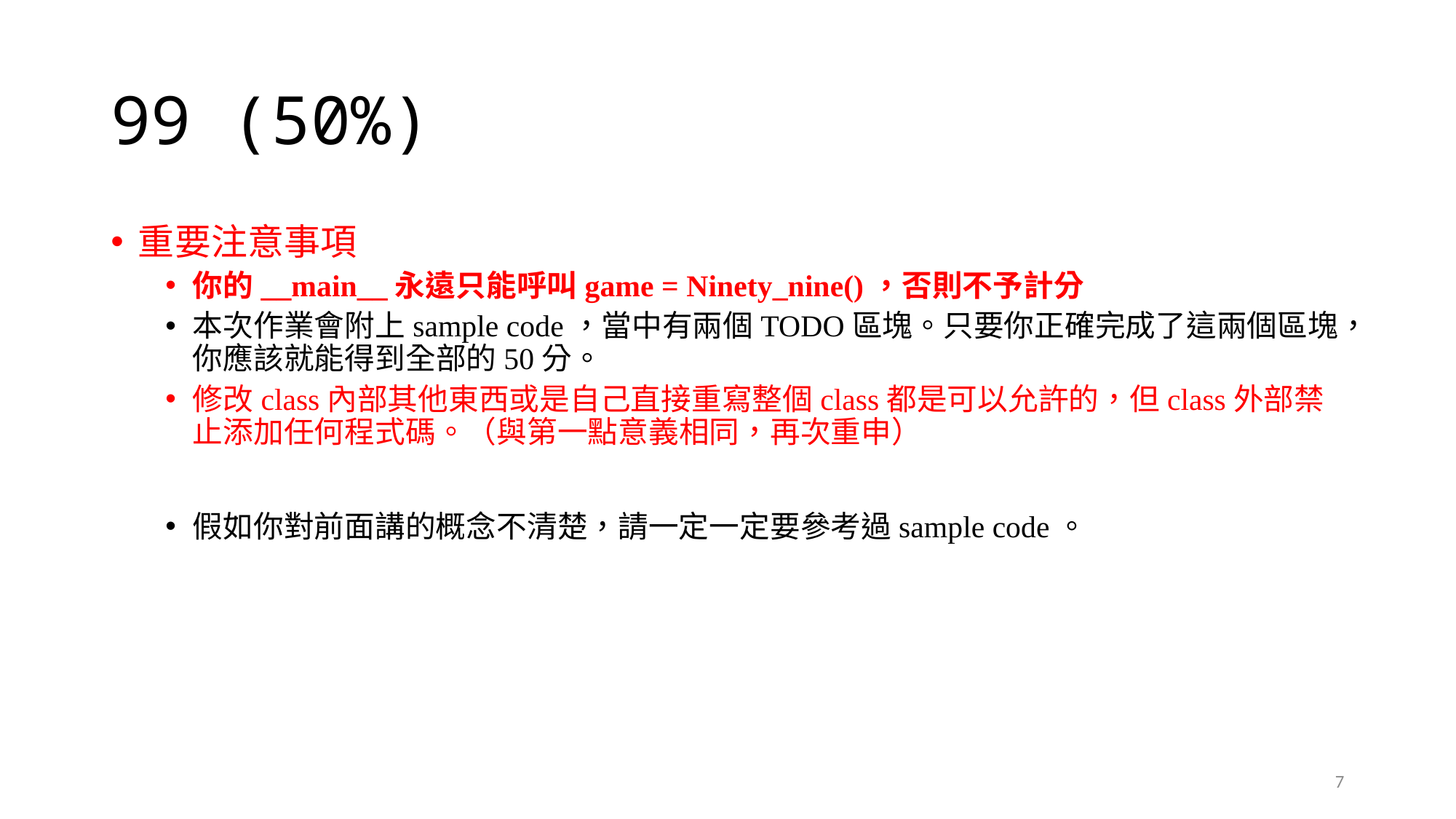

# 99 (50%)
重要注意事項
你的__main__永遠只能呼叫game = Ninety_nine()，否則不予計分
本次作業會附上sample code，當中有兩個TODO區塊。只要你正確完成了這兩個區塊，你應該就能得到全部的50分。
修改class內部其他東西或是自己直接重寫整個class都是可以允許的，但class外部禁止添加任何程式碼。（與第一點意義相同，再次重申）

假如你對前面講的概念不清楚，請一定一定要參考過sample code。
7